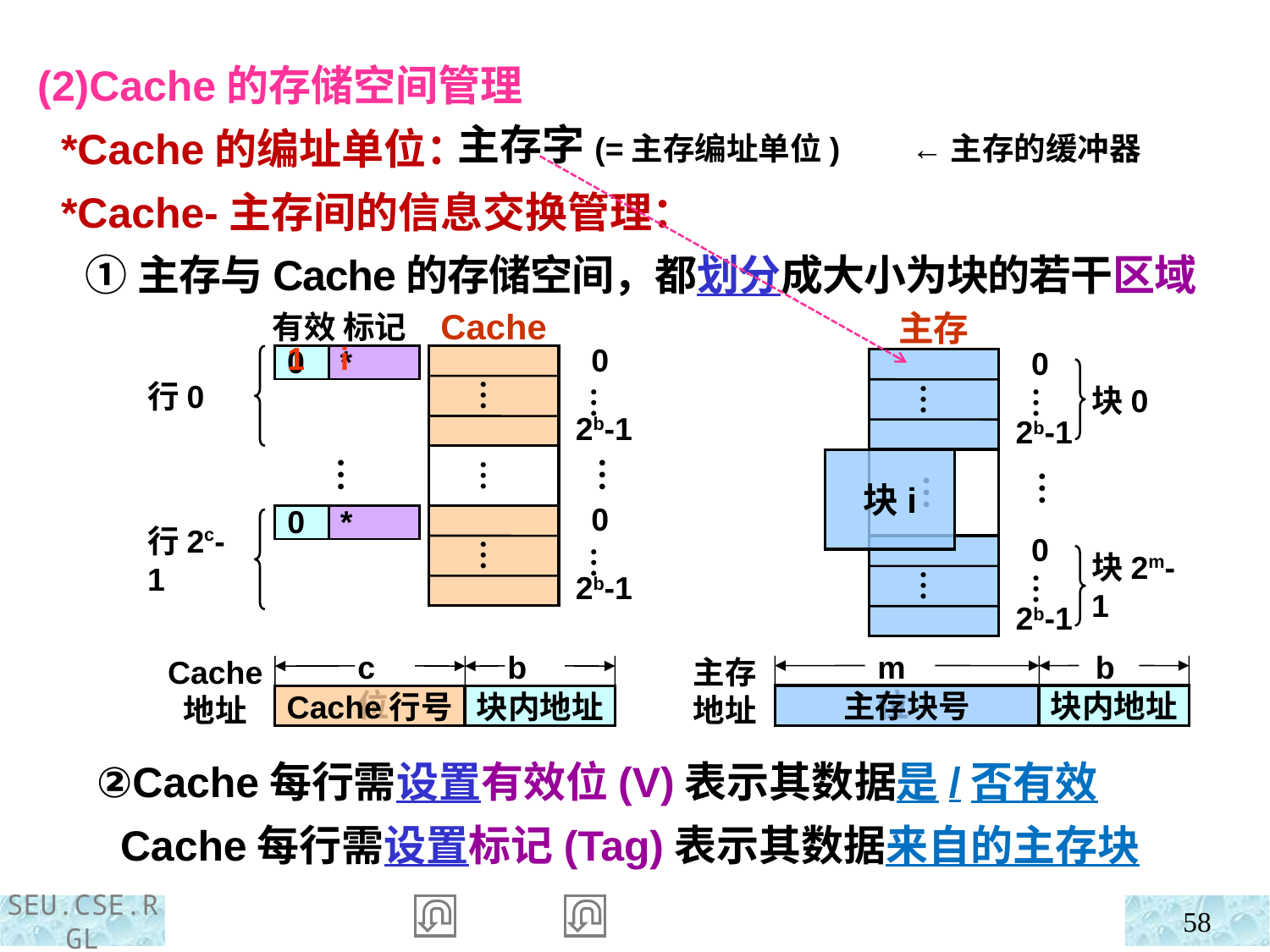

(2)Cache的存储空间管理
  *Cache的编址单位：
  *Cache-主存间的信息交换管理：
主存字(=主存编址单位)      ←主存的缓冲器
     ①主存与Cache的存储空间，都划分成大小为块的若干区域
Cache
主存

…
0

2b-1
…
0

2b-1

行0

块0
…
…

…
…
…
…
…
0

2b-1

…
0

2b-1
行2c-1
…

块2m-1

…

m位
b位
c位
b位
主存
地址

Cache
地址

主存块号
块内地址
Cache行号
块内地址
有效 标记

…

0    *
1    i
块i
0    *
     ②Cache每行需设置有效位(V)表示其数据是/否有效
       Cache每行需设置标记(Tag)表示其数据来自的主存块

58